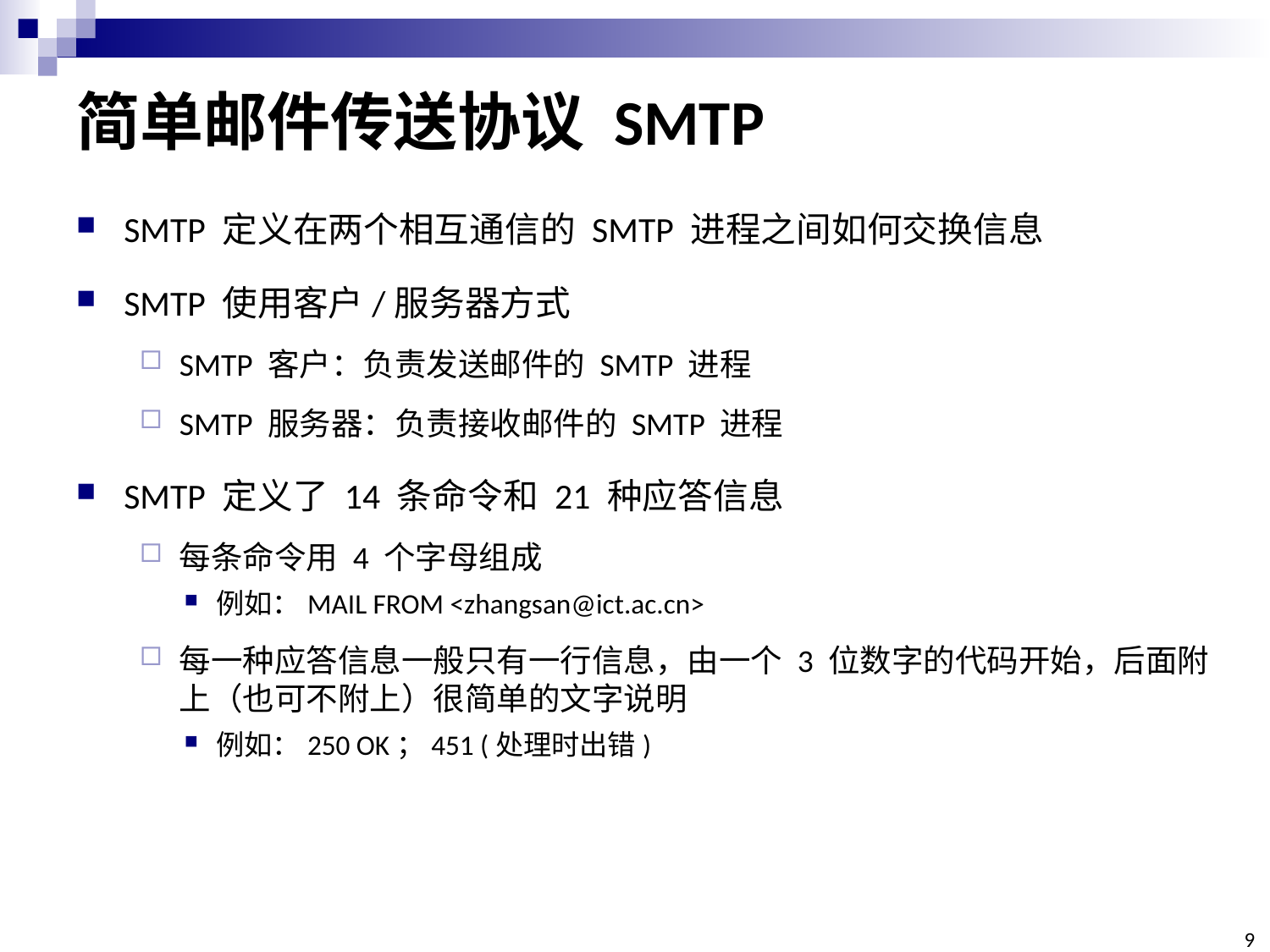

# 简单邮件传送协议 SMTP
SMTP 定义在两个相互通信的 SMTP 进程之间如何交换信息
SMTP 使用客户/服务器方式
SMTP 客户：负责发送邮件的 SMTP 进程
SMTP 服务器：负责接收邮件的 SMTP 进程
SMTP 定义了 14 条命令和 21 种应答信息
每条命令用 4 个字母组成
例如：MAIL FROM <zhangsan@ict.ac.cn>
每一种应答信息一般只有一行信息，由一个 3 位数字的代码开始，后面附上（也可不附上）很简单的文字说明
例如：250 OK；451 (处理时出错)
9